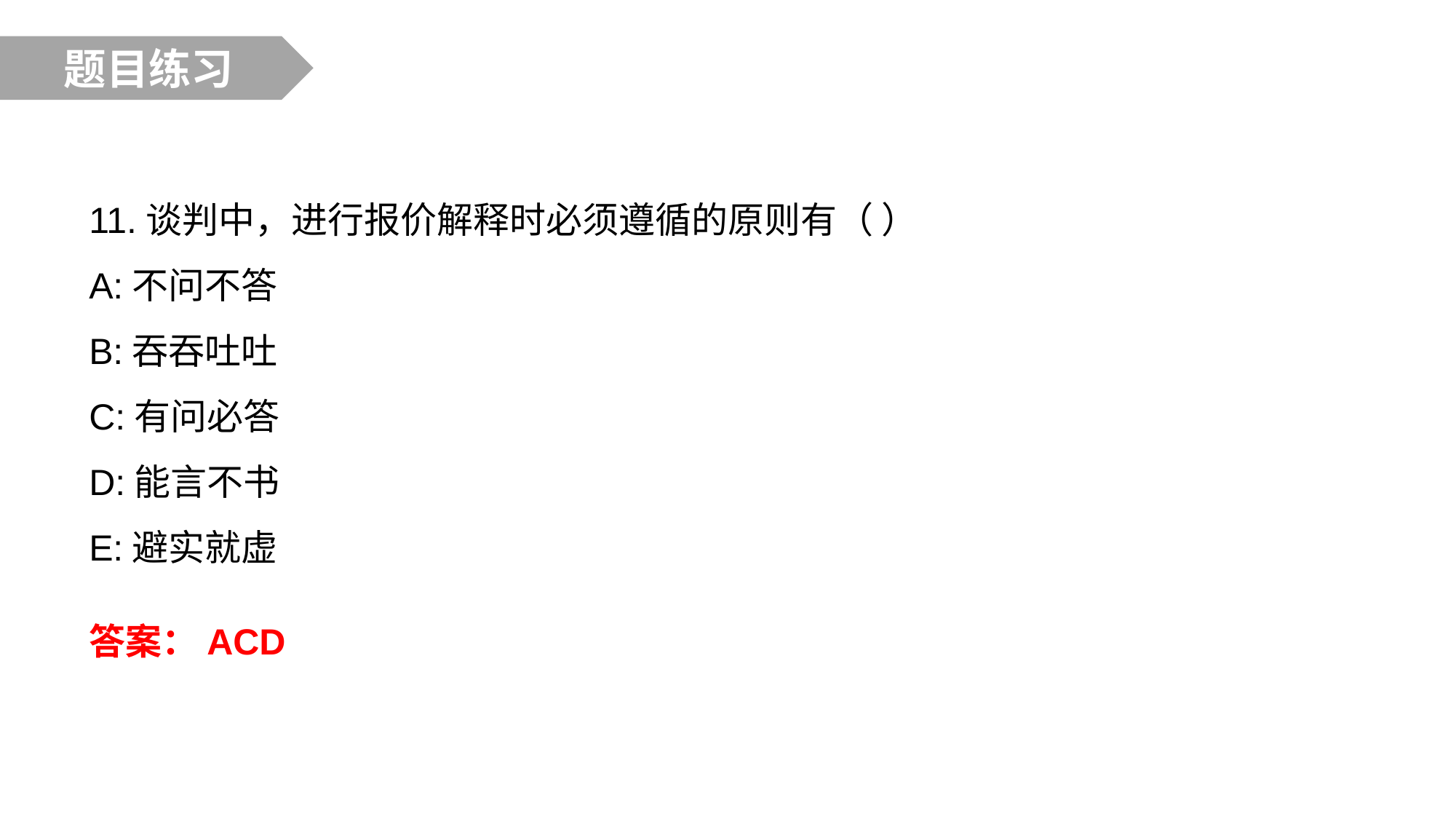

题目练习
11.谈判中，进行报价解释时必须遵循的原则有（ ）
A:不问不答
B:吞吞吐吐
C:有问必答
D:能言不书
E:避实就虚
答案：ACD